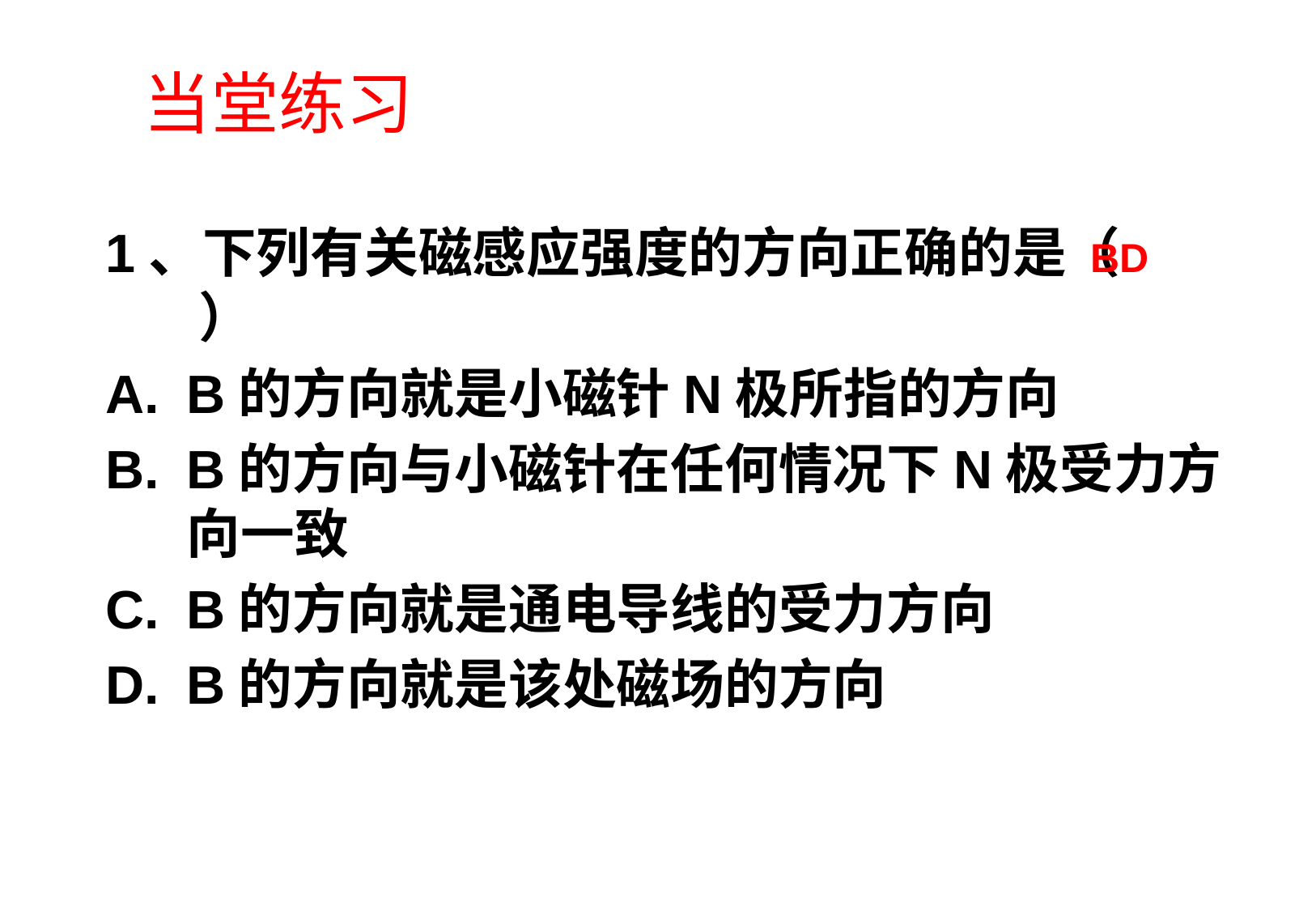

# 当堂练习
1、下列有关磁感应强度的方向正确的是（　       ）
B的方向就是小磁针N极所指的方向
B的方向与小磁针在任何情况下N极受力方向一致
B的方向就是通电导线的受力方向
B的方向就是该处磁场的方向

BD